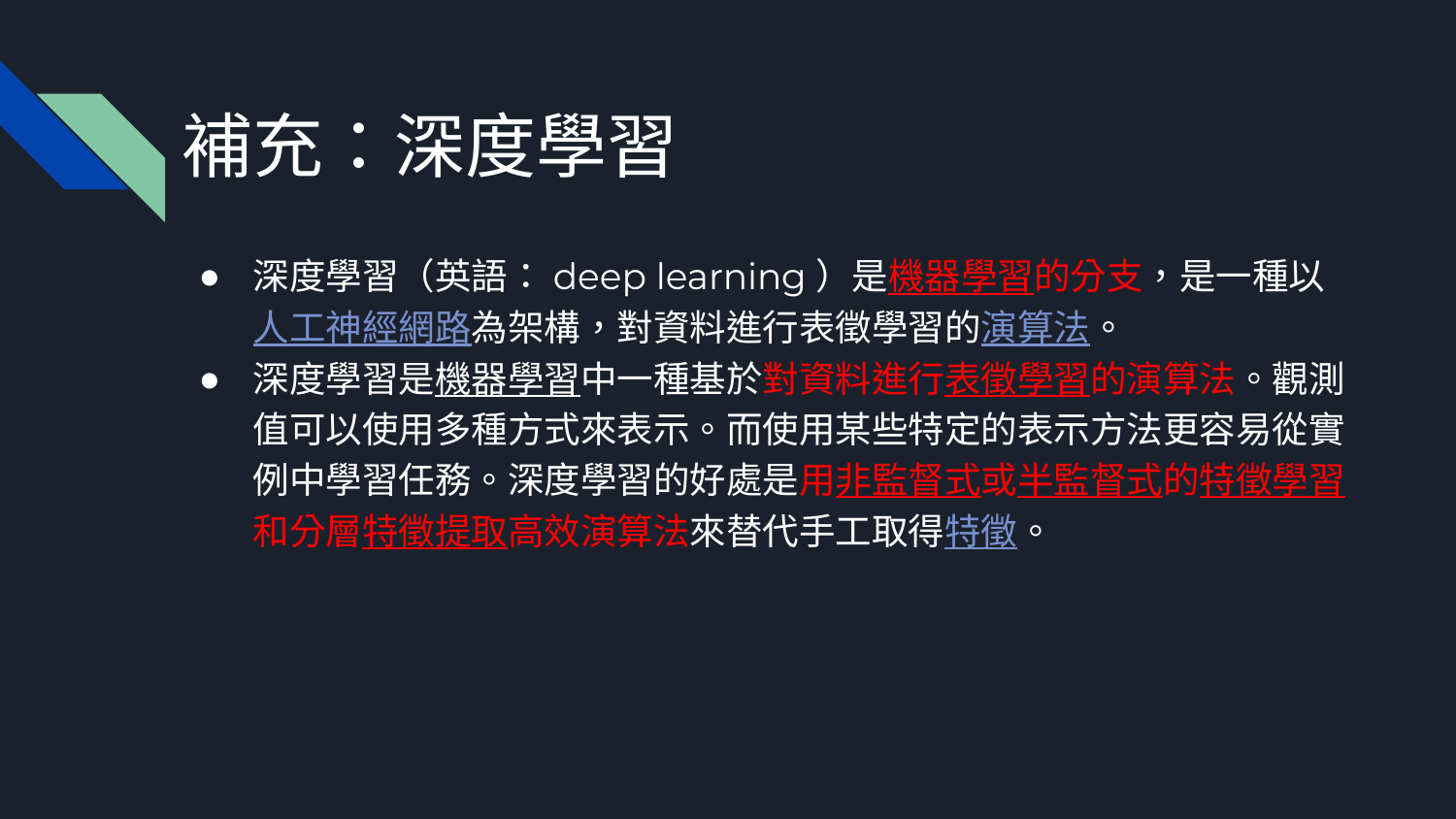

# 補充：深度學習
深度學習（英語：deep learning）是機器學習的分支，是一種以人工神經網路為架構，對資料進行表徵學習的演算法。
深度學習是機器學習中一種基於對資料進行表徵學習的演算法。觀測值可以使用多種方式來表示。而使用某些特定的表示方法更容易從實例中學習任務。深度學習的好處是用非監督式或半監督式的特徵學習和分層特徵提取高效演算法來替代手工取得特徵。